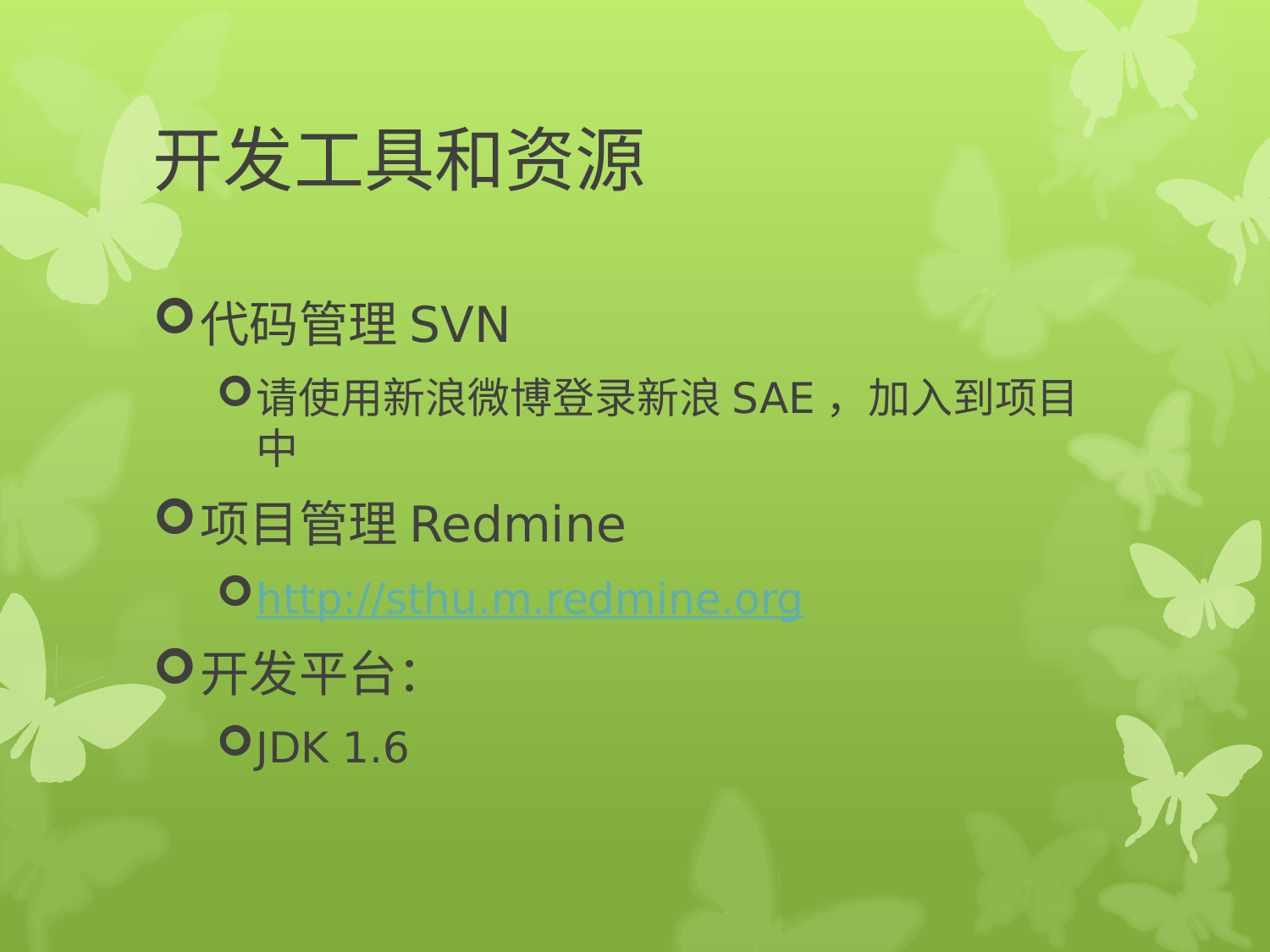

# 开发工具和资源
代码管理SVN
请使用新浪微博登录新浪SAE，加入到项目中
项目管理Redmine
http://sthu.m.redmine.org
开发平台：
JDK 1.6